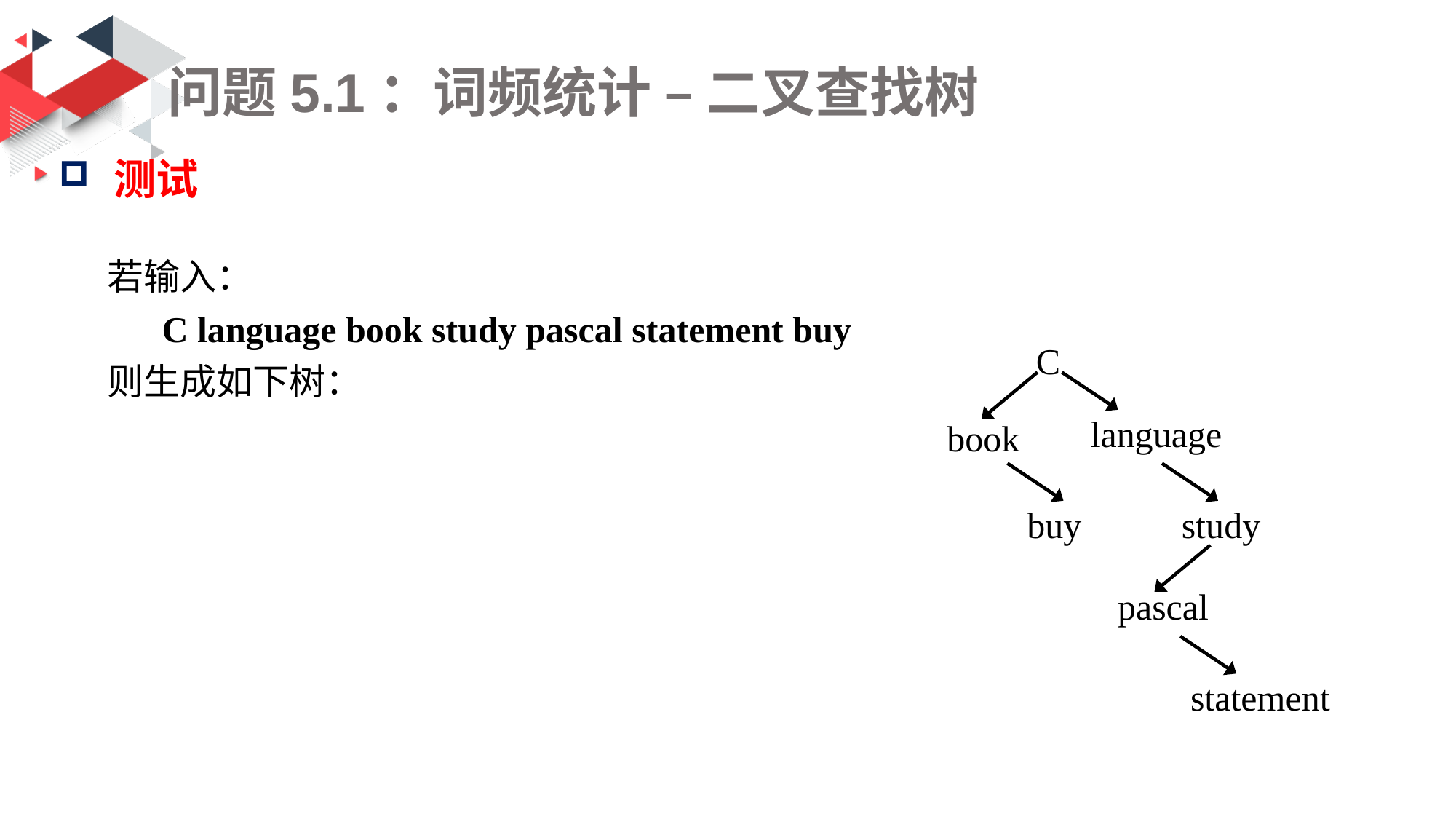

# 问题5.1：词频统计 – 二叉查找树
测试
若输入：
C language book study pascal statement buy
则生成如下树：
C

language
book

buy
study

pascal

statement